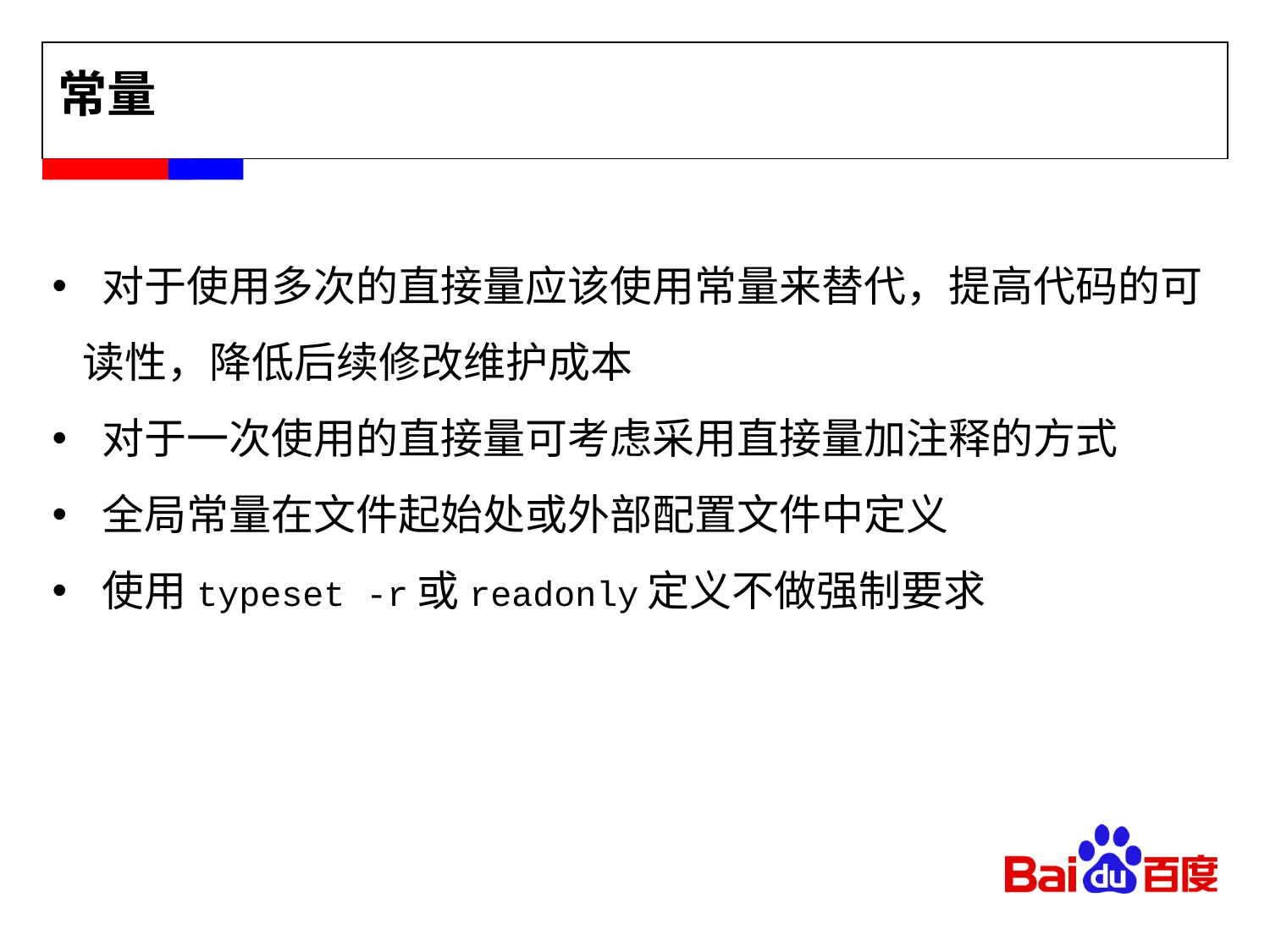

# 常量
 对于使用多次的直接量应该使用常量来替代，提高代码的可读性，降低后续修改维护成本
 对于一次使用的直接量可考虑采用直接量加注释的方式
 全局常量在文件起始处或外部配置文件中定义
 使用typeset -r或readonly定义不做强制要求